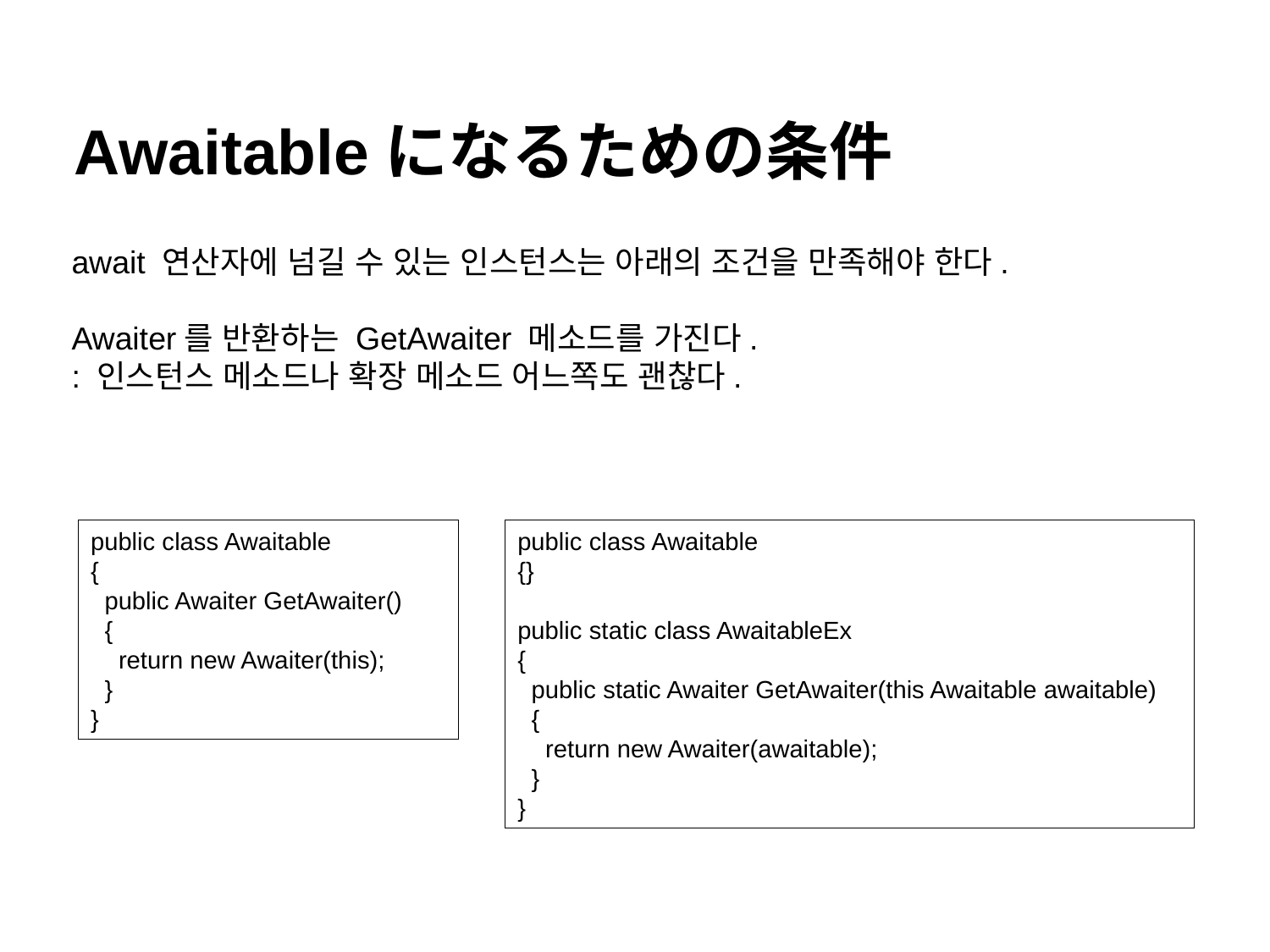

Awaitableになるための条件
await 연산자에 넘길 수 있는 인스턴스는 아래의 조건을 만족해야 한다.

Awaiter를 반환하는 GetAwaiter 메소드를 가진다.
: 인스턴스 메소드나 확장 메소드 어느쪽도 괜찮다.
public class Awaitable
{
  public Awaiter GetAwaiter()
  {
    return new Awaiter(this);
  }
}
public class Awaitable
{}
public static class AwaitableEx
{
  public static Awaiter GetAwaiter(this Awaitable awaitable)
  {
    return new Awaiter(awaitable);
  }
}